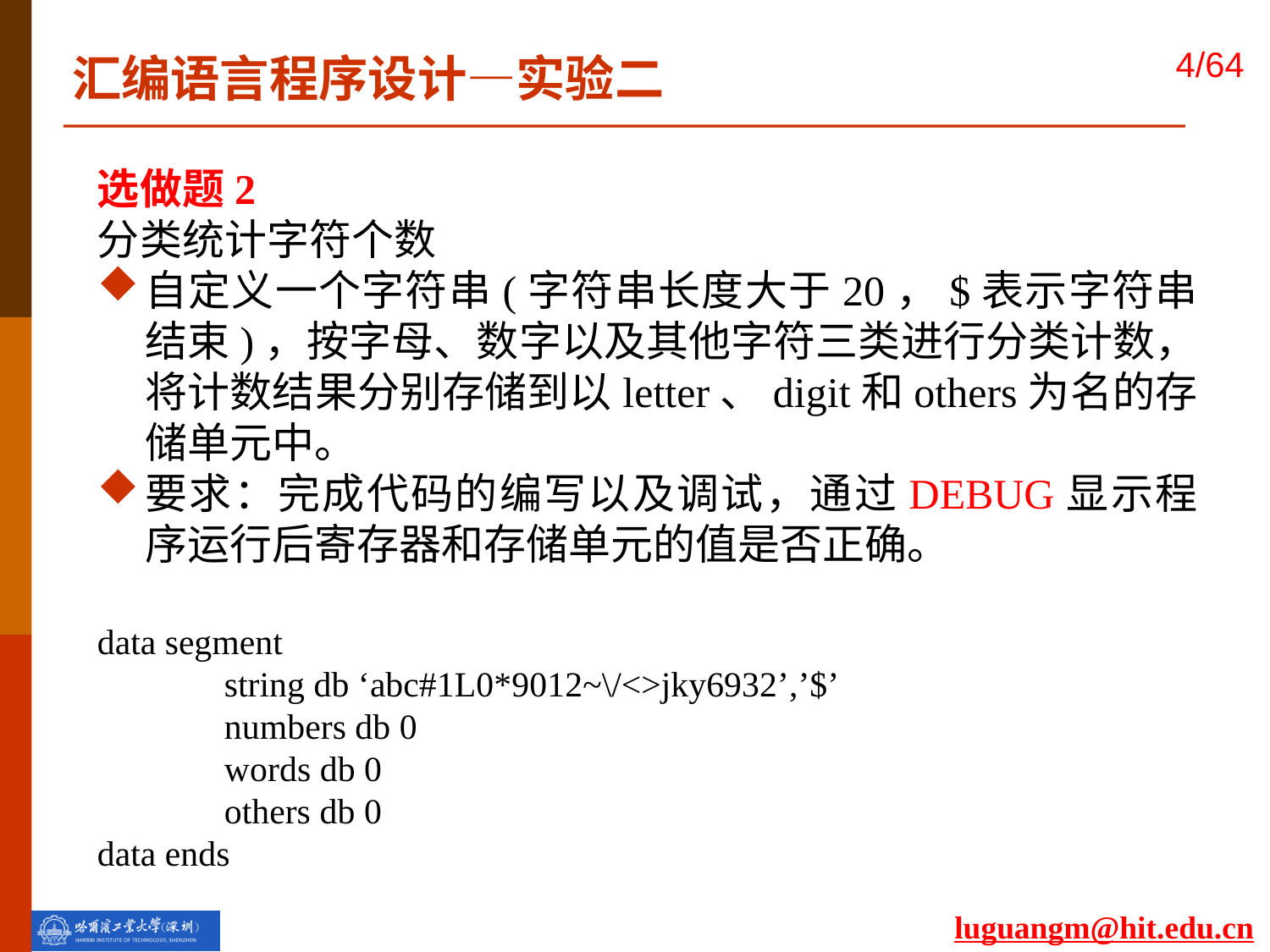

汇编语言程序设计—实验二
选做题2
分类统计字符个数
自定义一个字符串(字符串长度大于20，$表示字符串结束)，按字母、数字以及其他字符三类进行分类计数，将计数结果分别存储到以letter、digit和others为名的存储单元中。
要求：完成代码的编写以及调试，通过DEBUG显示程序运行后寄存器和存储单元的值是否正确。

data segment
	string db ‘abc#1L0*9012~\/<>jky6932’,’$’
	numbers db 0
	words db 0
	others db 0
data ends